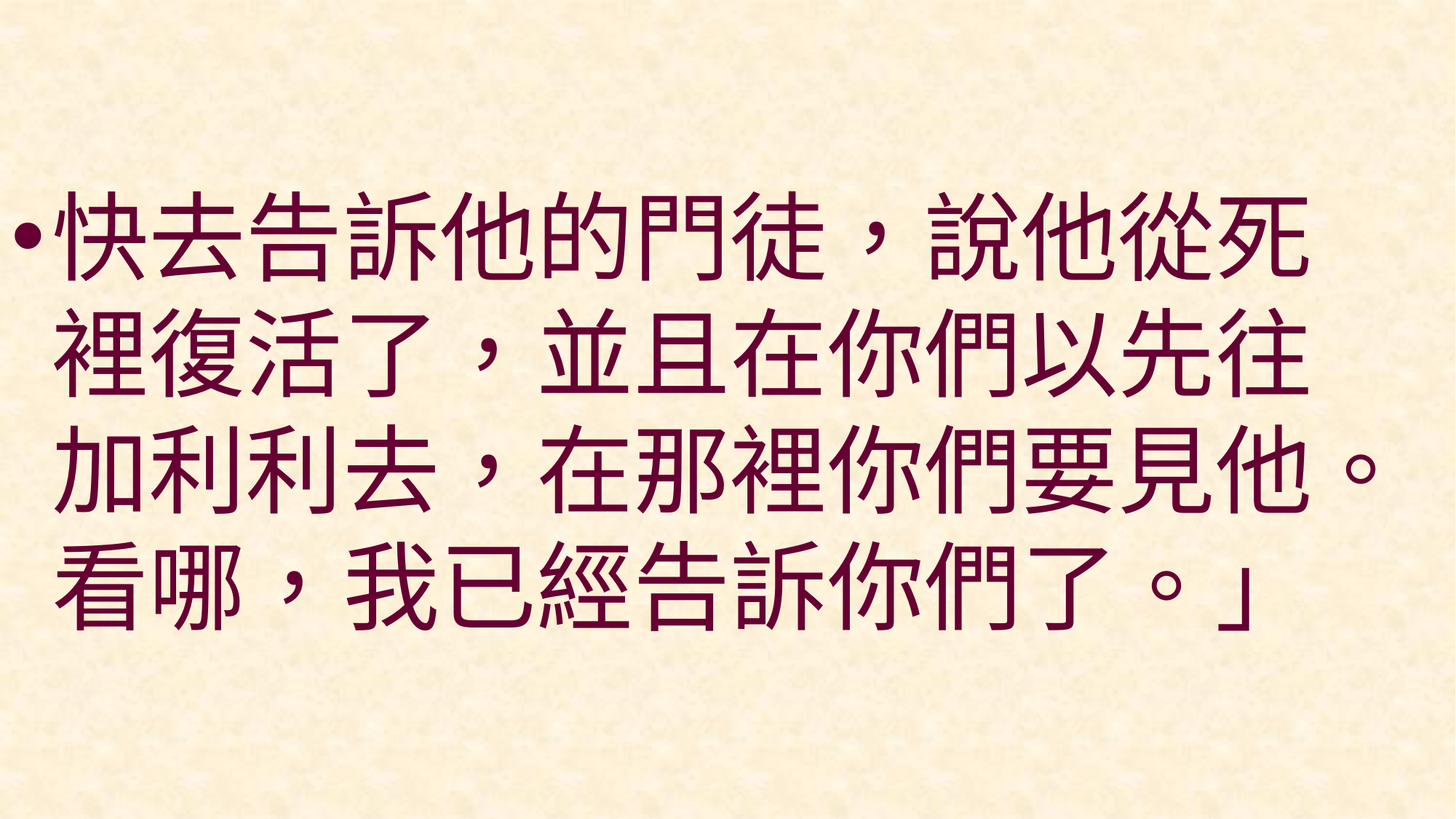

快去告訴他的門徒，說他從死裡復活了，並且在你們以先往加利利去，在那裡你們要見他。看哪，我已經告訴你們了。」